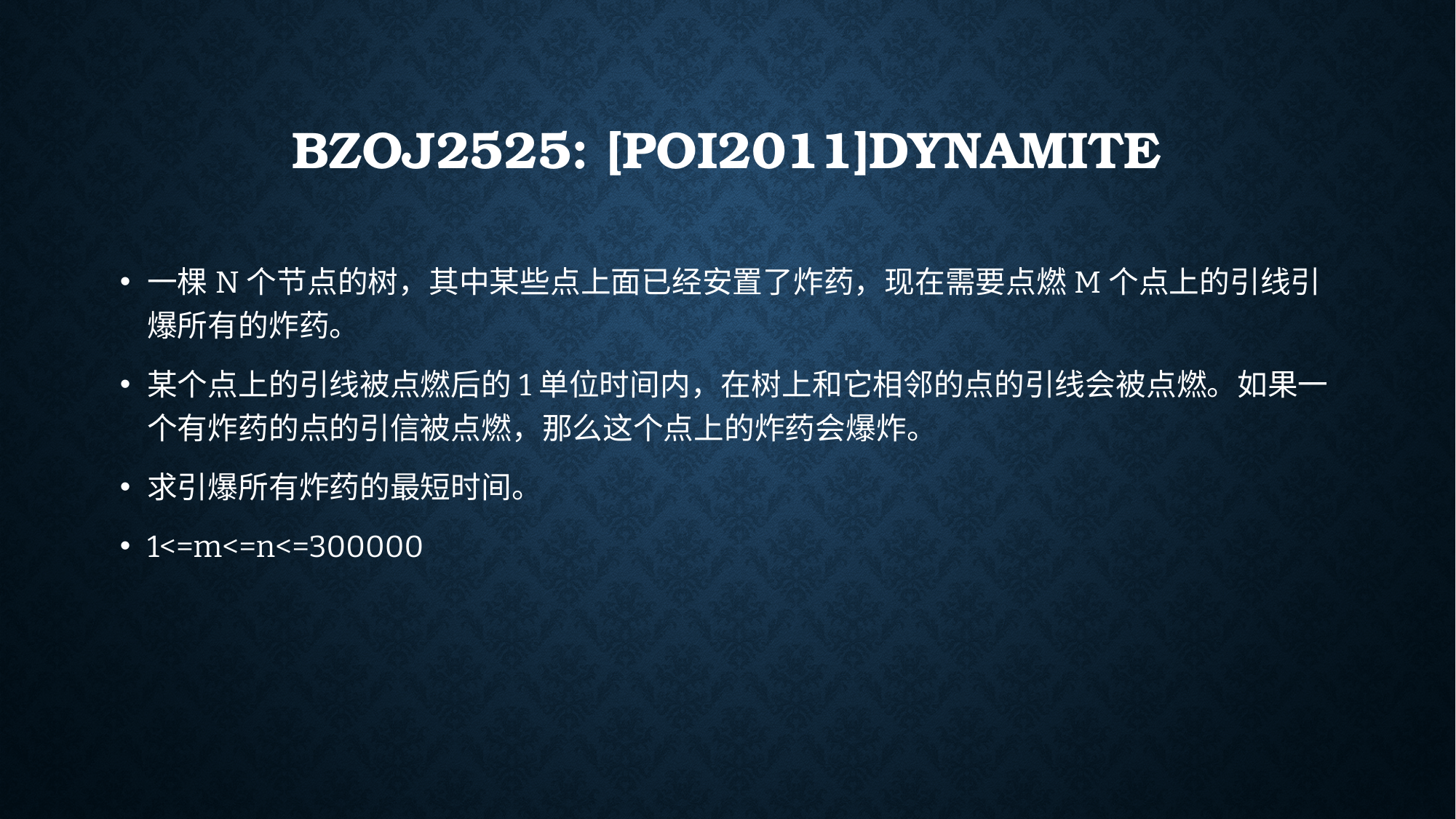

# BZOJ2525: [Poi2011]Dynamite
一棵N个节点的树，其中某些点上面已经安置了炸药，现在需要点燃M个点上的引线引爆所有的炸药。
某个点上的引线被点燃后的1单位时间内，在树上和它相邻的点的引线会被点燃。如果一个有炸药的点的引信被点燃，那么这个点上的炸药会爆炸。
求引爆所有炸药的最短时间。
1<=m<=n<=300000